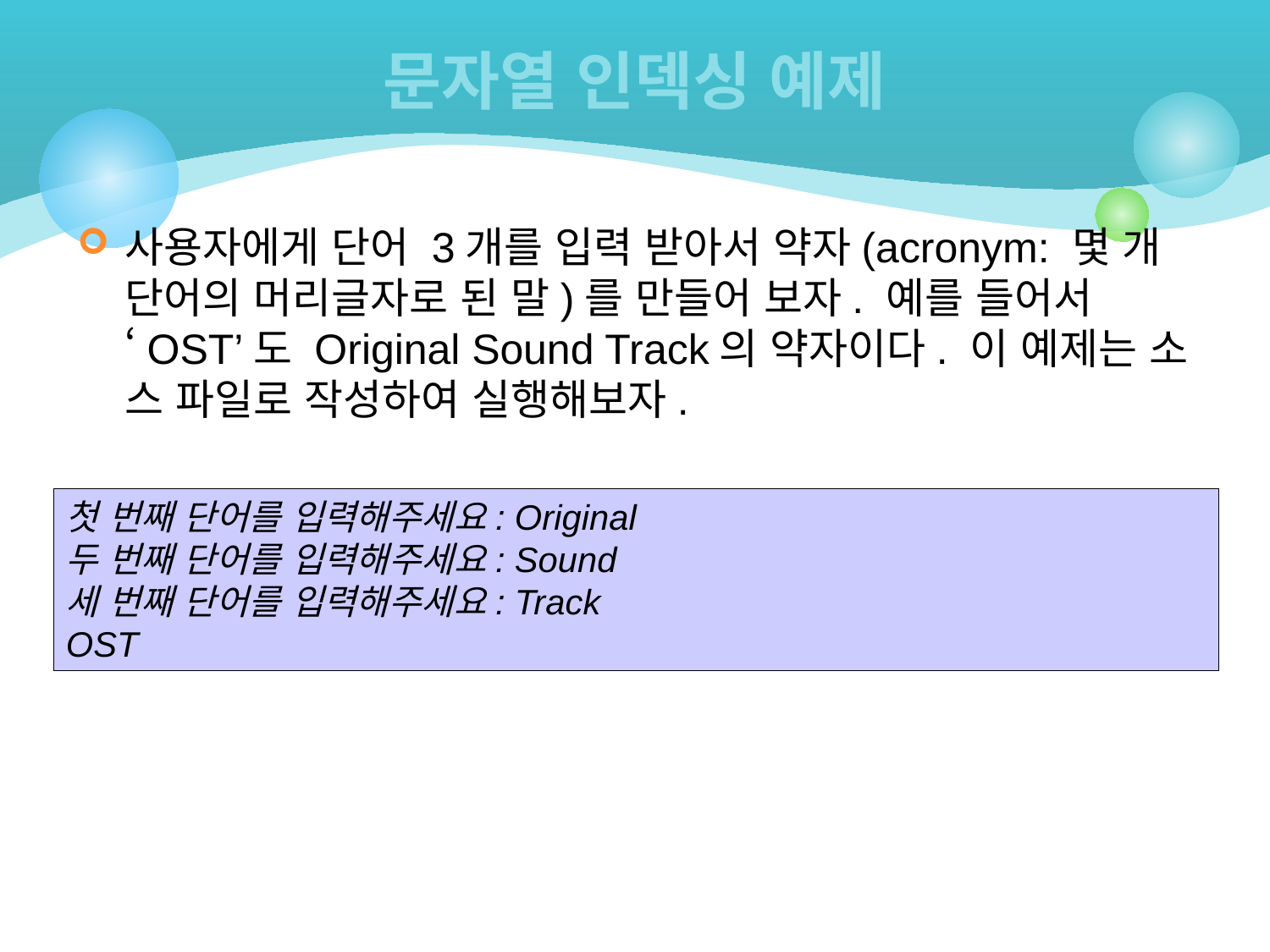

# 문자열 인덱싱 예제
사용자에게 단어 3개를 입력 받아서 약자(acronym: 몇 개 단어의 머리글자로 된 말)를 만들어 보자. 예를 들어서  ‘OST’도 Original Sound Track의 약자이다. 이 예제는 소 스 파일로 작성하여 실행해보자.
첫 번째 단어를 입력해주세요: Original
두 번째 단어를 입력해주세요: Sound
세 번째 단어를 입력해주세요: Track
OST